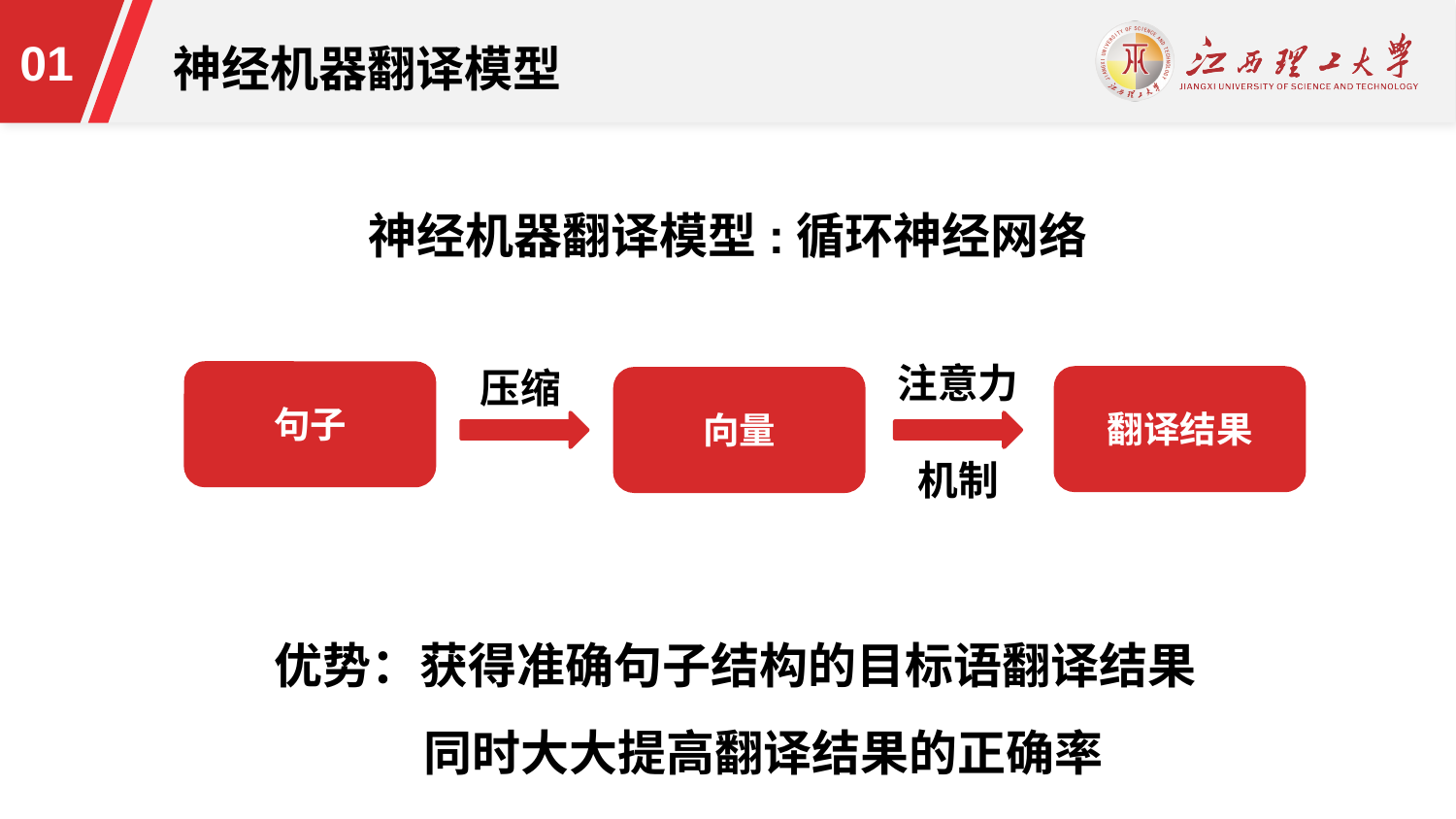

神经机器翻译模型:循环神经网络
注意力

机制
压缩

句子

翻译结果

向量

优势：获得准确句子结构的目标语翻译结果
    同时大大提高翻译结果的正确率